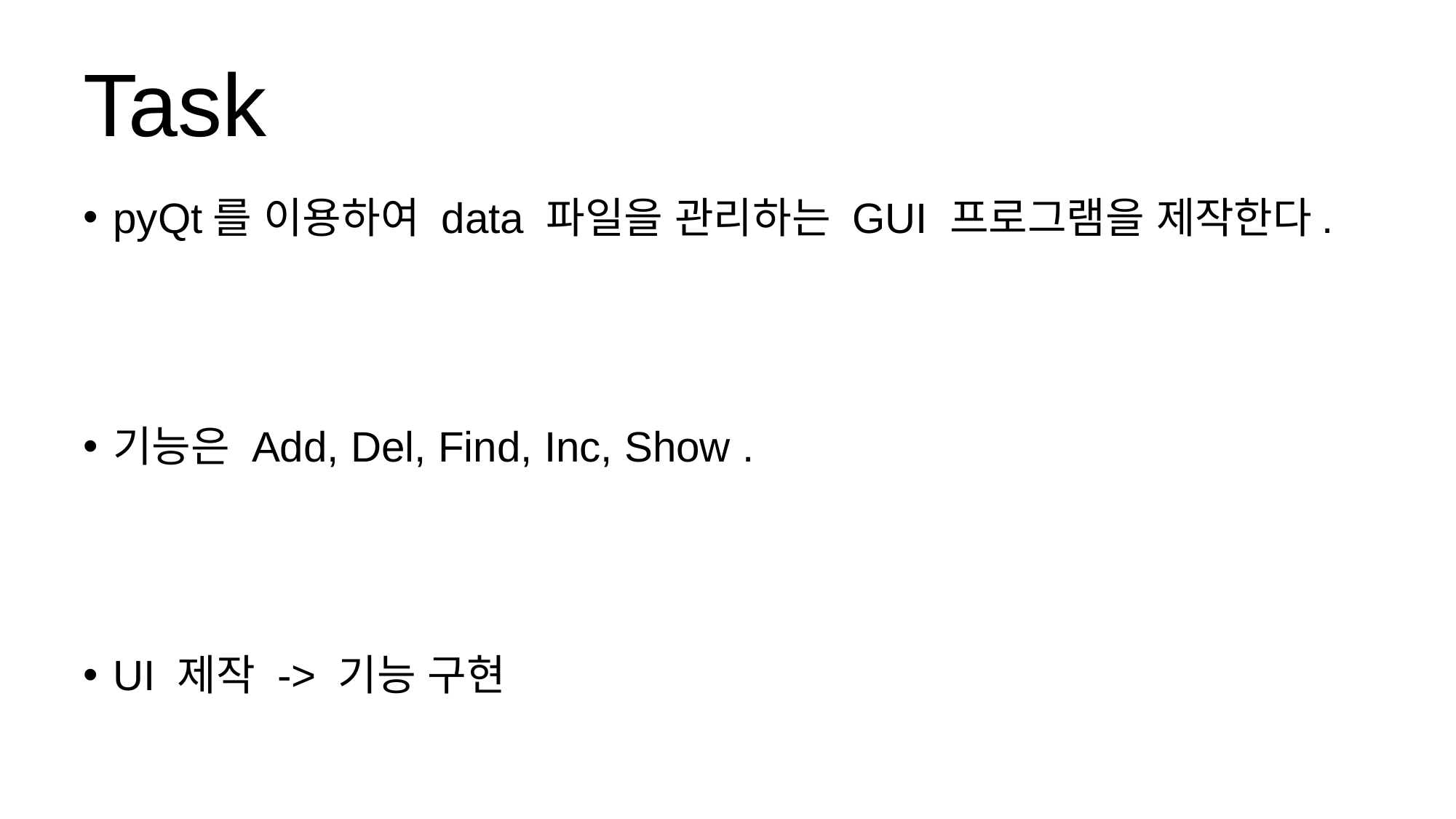

# Task
pyQt를 이용하여 data 파일을 관리하는 GUI 프로그램을 제작한다.

기능은 Add, Del, Find, Inc, Show .

UI 제작 -> 기능 구현